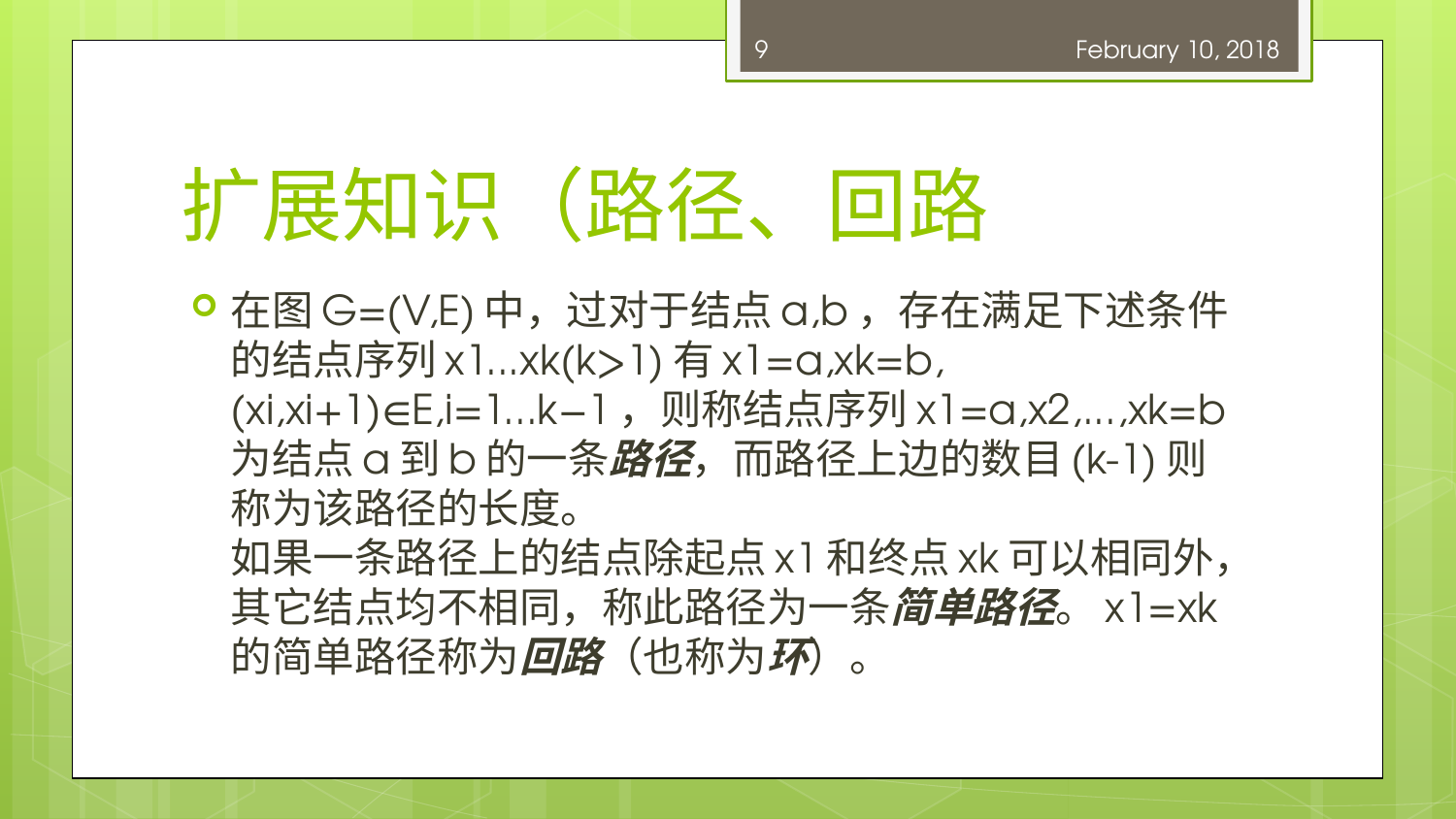

9
February 10, 2018
# 扩展知识（路径、回路
在图G=(V,E)中，过对于结点a,b，存在满足下述条件的结点序列x1...xk(k>1)有x1=a,xk=b,(xi,xi+1)∈E,i=1...k−1，则称结点序列x1=a,x2,...,xk=b为结点a到b的一条路径，而路径上边的数目(k-1)则称为该路径的长度。 
如果一条路径上的结点除起点x1和终点xk可以相同外，其它结点均不相同，称此路径为一条简单路径。x1=xk的简单路径称为回路（也称为环）。